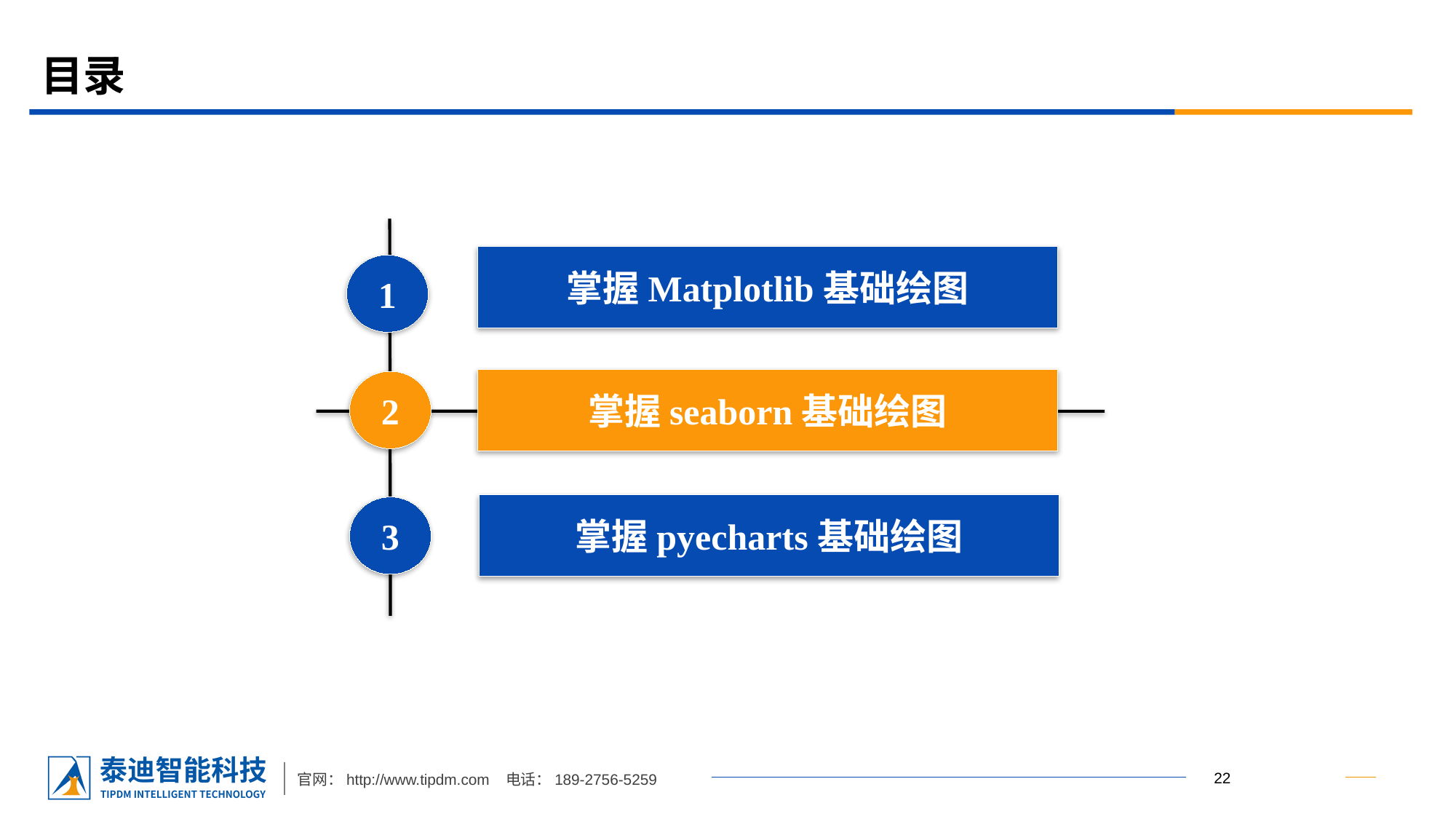

# 目录
掌握Matplotlib基础绘图
1
掌握seaborn基础绘图
2

掌握pyecharts基础绘图
3